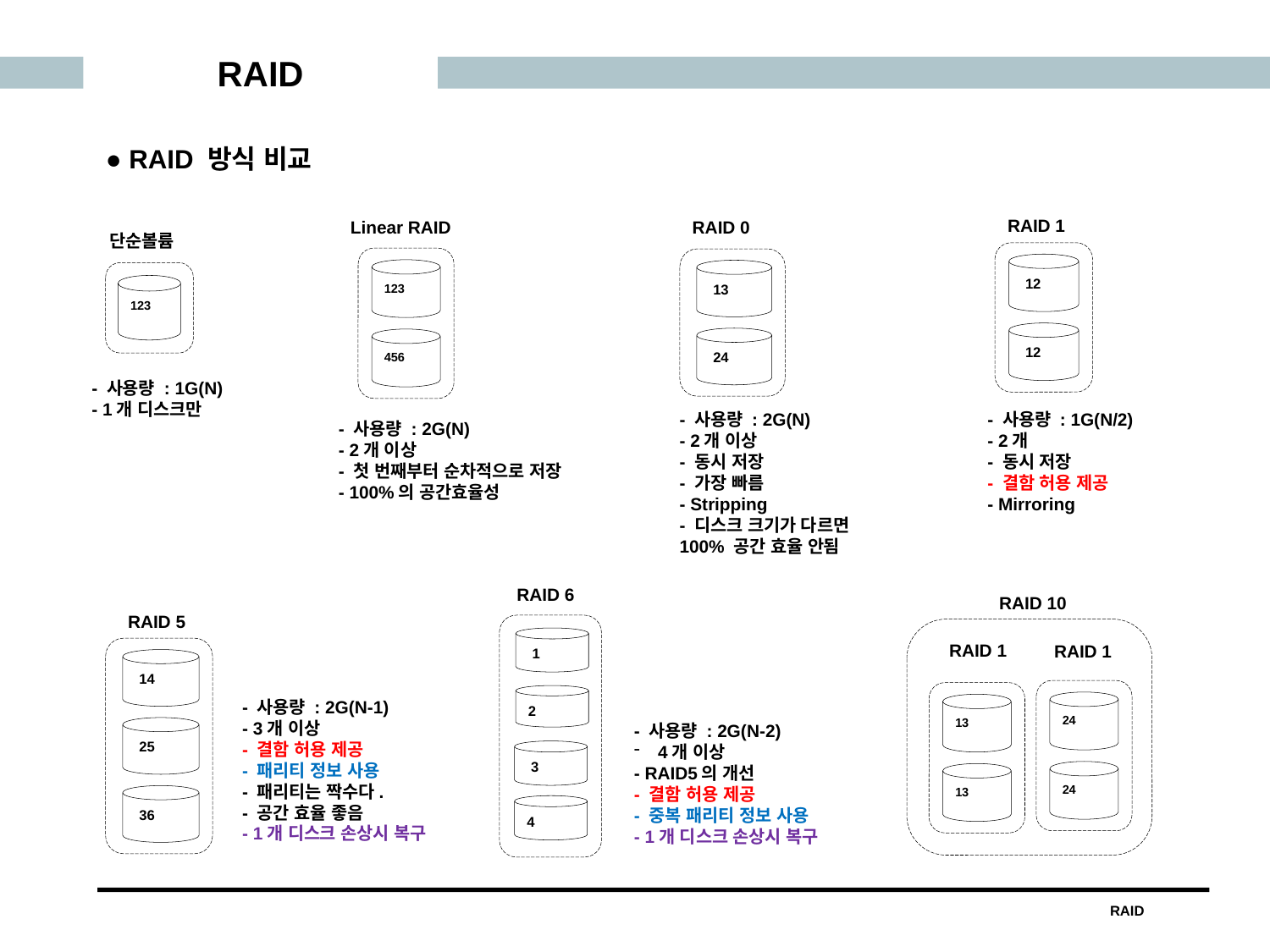

RAID

● RAID 방식 비교
RAID 1

 12
 12
Linear RAID

123
456
RAID 0

 13
 24
단순볼륨

123
- 사용량 : 1G(N)
- 1개 디스크만
- 사용량 : 2G(N)
- 2개 이상
- 동시 저장
- 가장 빠름
- Stripping
- 디스크 크기가 다르면 100% 공간 효율 안됨
- 사용량 : 1G(N/2)
- 2개
- 동시 저장
- 결함 허용 제공
- Mirroring
- 사용량 : 2G(N)
- 2개 이상
- 첫 번째부터 순차적으로 저장
- 100%의 공간효율성
 RAID 6

 1
2
 3
4
 RAID 10
  RAID 5

 14
 25
 36

 RAID 1

13
13
 RAID 1

24
24
- 사용량 : 2G(N-1)
- 3개 이상
- 결함 허용 제공
- 패리티 정보 사용
- 패리티는 짝수다.
- 공간 효율 좋음
- 1개 디스크 손상시 복구
- 사용량 : 2G(N-2)
4개 이상
- RAID5의 개선
- 결함 허용 제공
- 중복 패리티 정보 사용
- 1개 디스크 손상시 복구

RAID